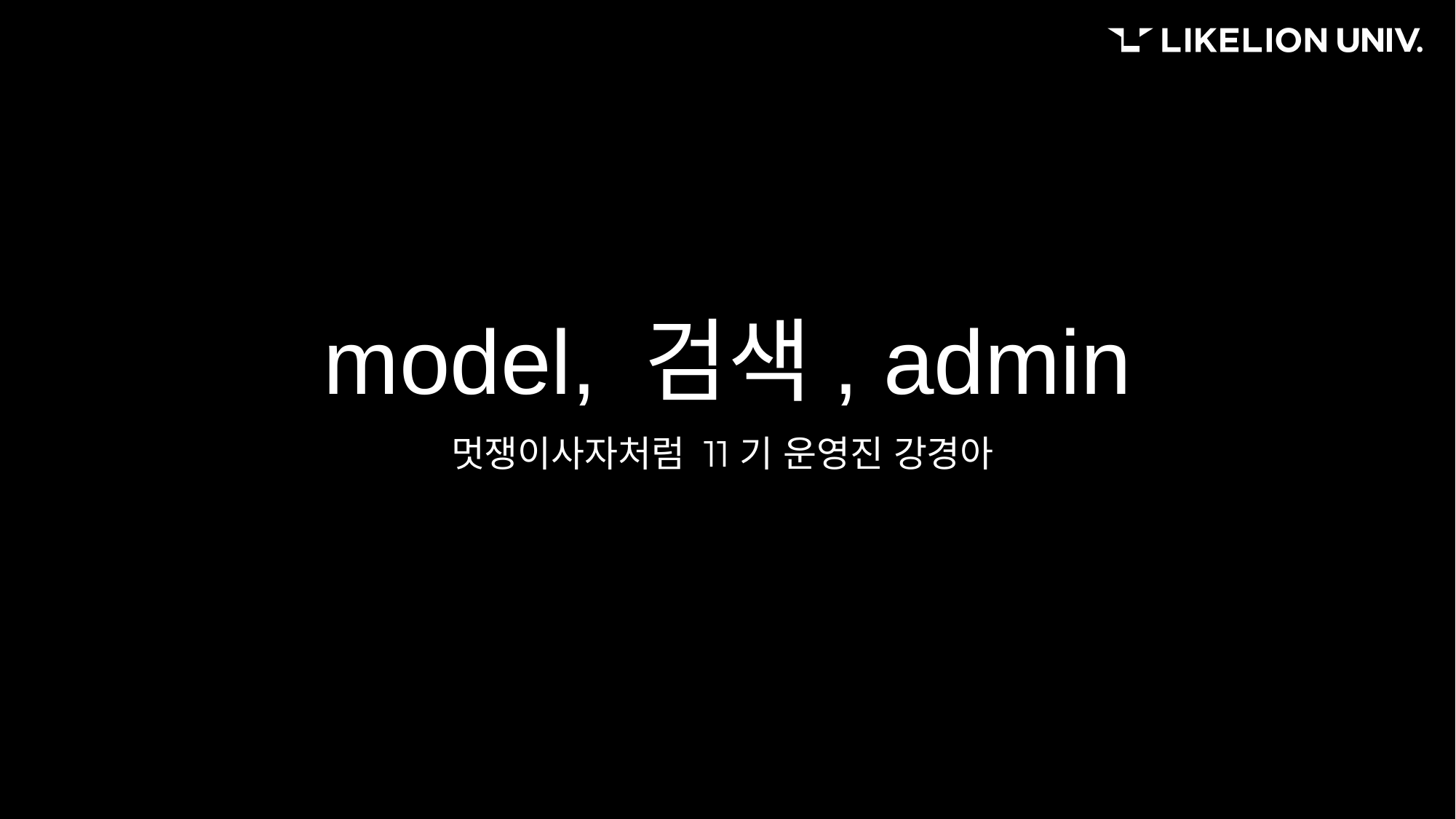

# model, 검색, admin
멋쟁이사자처럼 11기 운영진 강경아